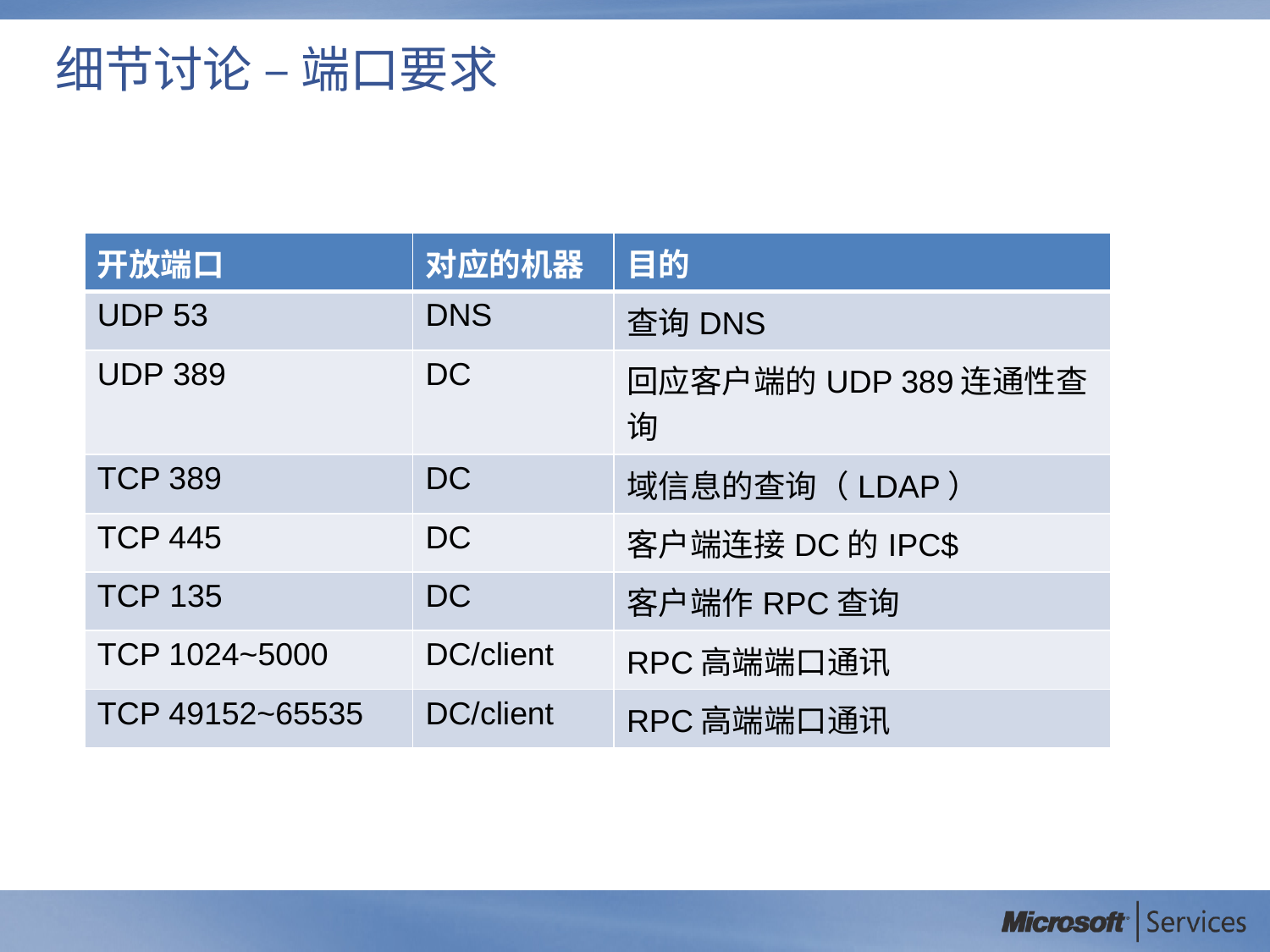

# 细节讨论 – 端口要求
| 开放端口 | 对应的机器 | 目的 |
| --- | --- | --- |
| UDP 53 | DNS | 查询DNS |
| UDP 389 | DC | 回应客户端的UDP 389连通性查询 |
| TCP 389 | DC | 域信息的查询（LDAP） |
| TCP 445 | DC | 客户端连接DC的IPC$ |
| TCP 135 | DC | 客户端作RPC查询 |
| TCP 1024~5000 | DC/client | RPC高端端口通讯 |
| TCP 49152~65535 | DC/client | RPC高端端口通讯 |